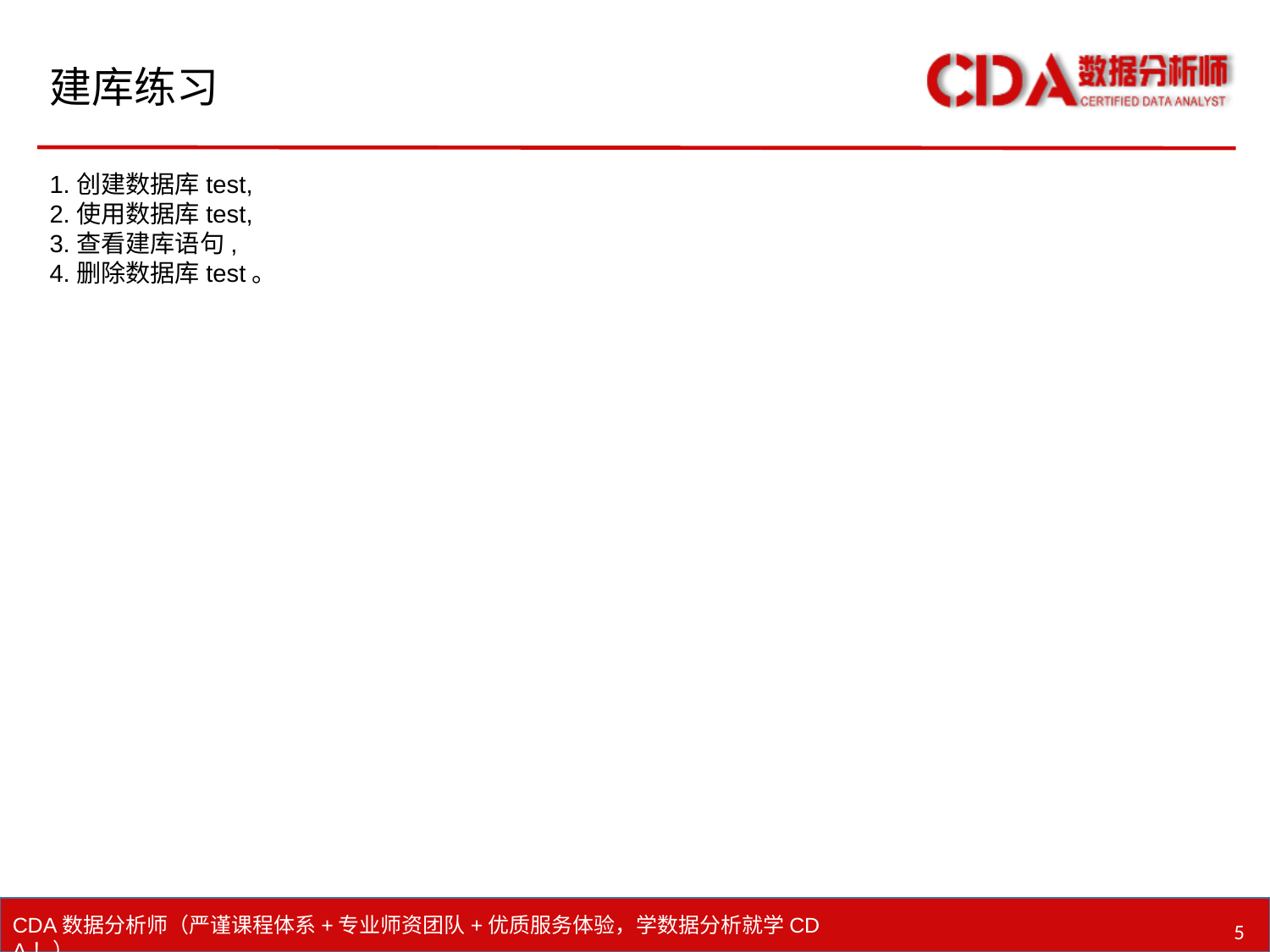

# 建库练习
1.创建数据库test,
2.使用数据库test,
3.查看建库语句,
4.删除数据库test。

5